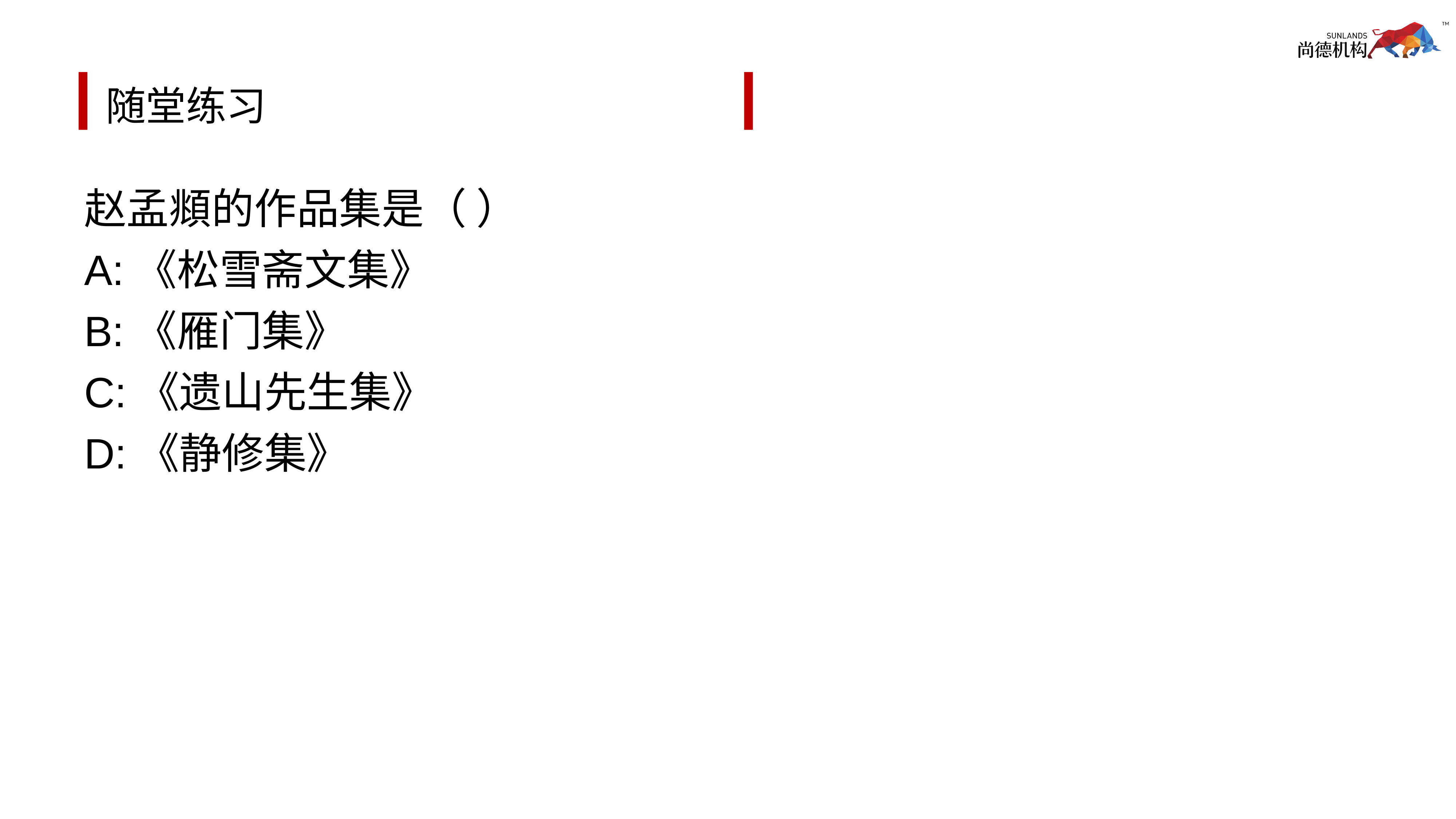

# 随堂练习
赵孟頫的作品集是（ ）
A:《松雪斋文集》
B:《雁门集》
C:《遗山先生集》
D:《静修集》